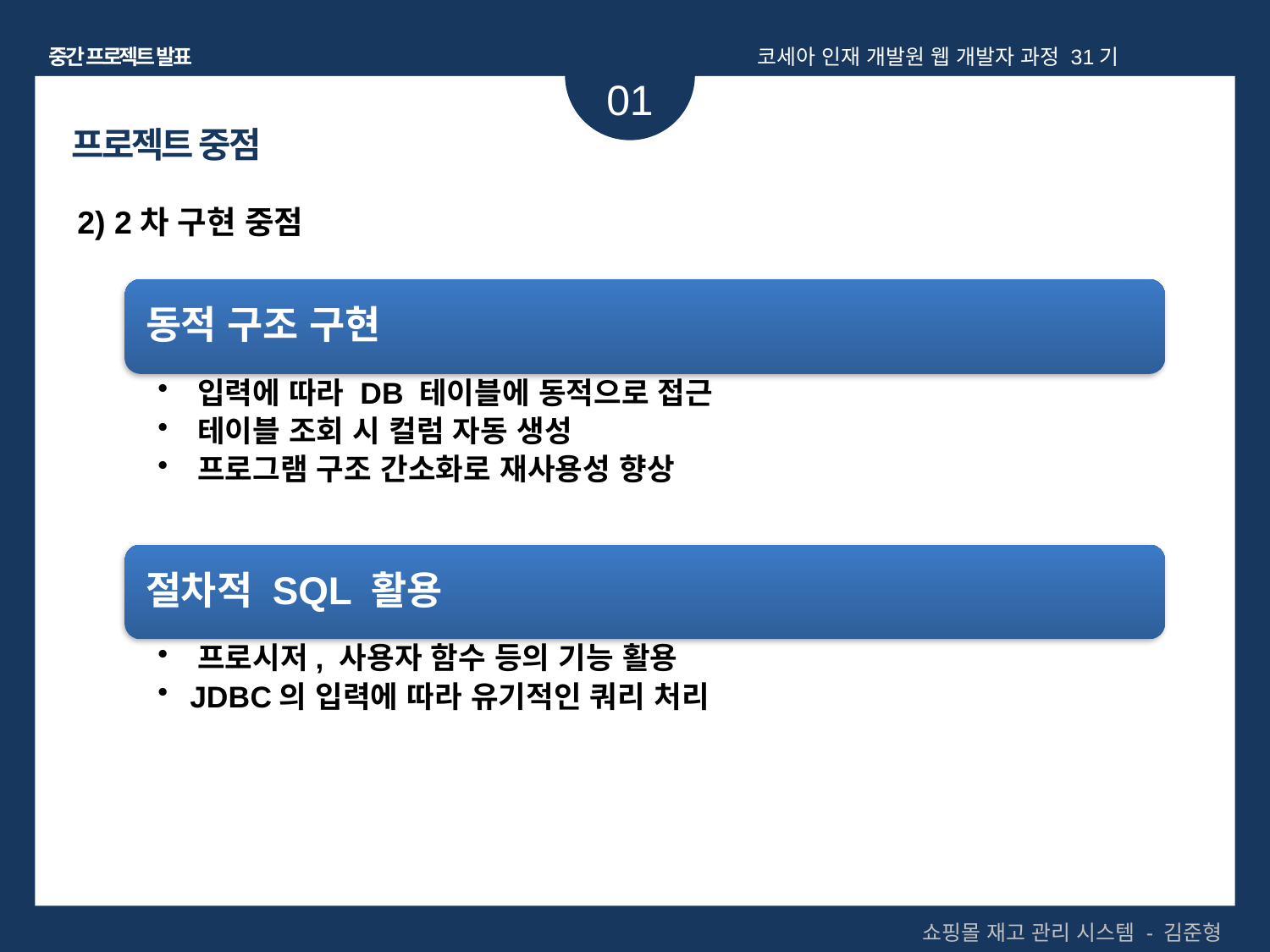

중간 프로젝트 발표
코세아 인재 개발원 웹 개발자 과정 31기
01

프로젝트 중점

2) 2차 구현 중점

동적 구조 구현
 입력에 따라 DB 테이블에 동적으로 접근
 테이블 조회 시 컬럼 자동 생성
 프로그램 구조 간소화로 재사용성 향상
절차적 SQL 활용
 프로시저, 사용자 함수 등의 기능 활용
 JDBC의 입력에 따라 유기적인 쿼리 처리
쇼핑몰 재고 관리 시스템 - 김준형